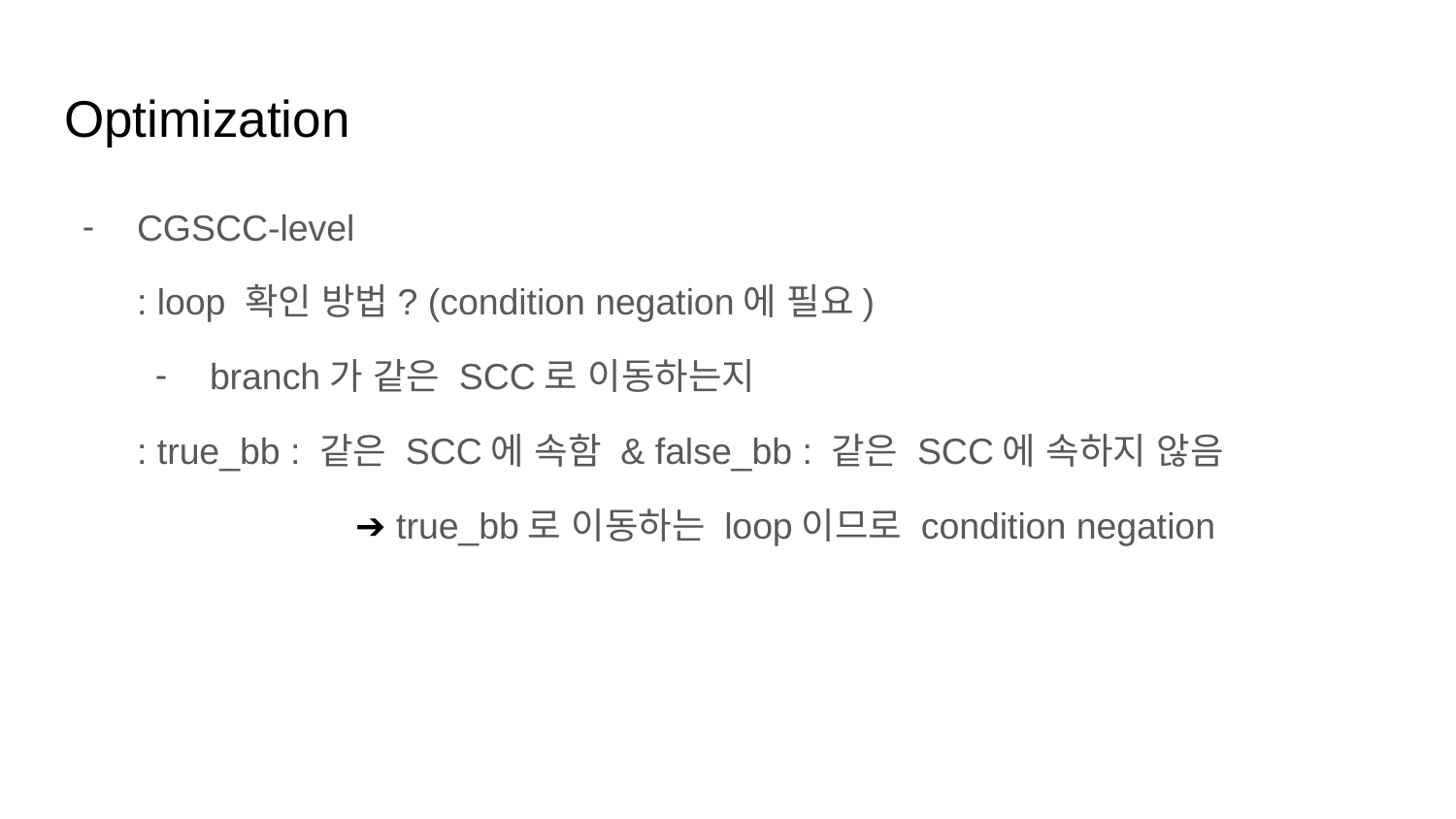

# Optimization
CGSCC-level
: loop 확인 방법? (condition negation에 필요)
branch가 같은 SCC로 이동하는지
: true_bb : 같은 SCC에 속함 & false_bb : 같은 SCC에 속하지 않음
		➔ true_bb로 이동하는 loop이므로 condition negation